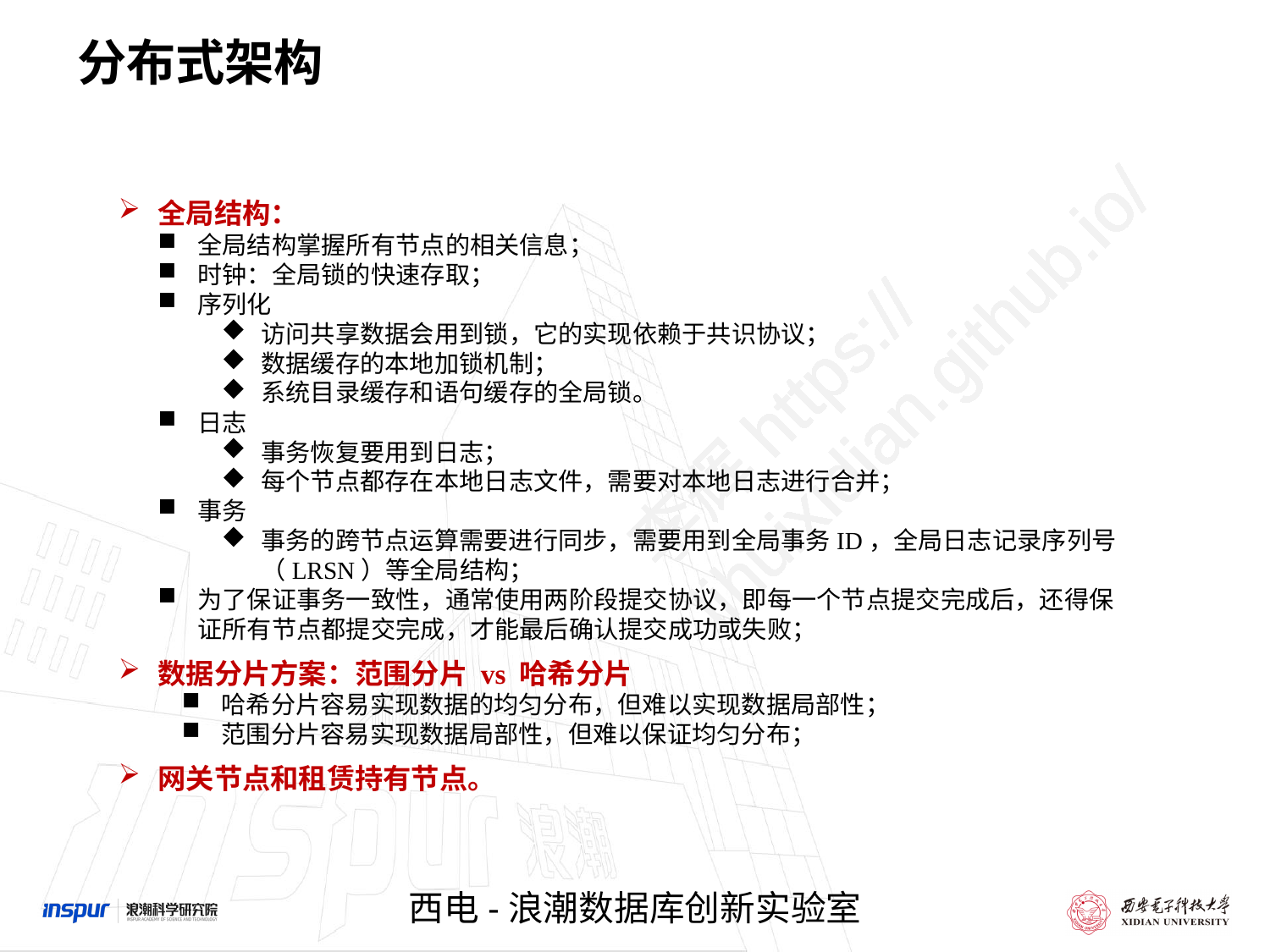

分布式架构
全局结构：
全局结构掌握所有节点的相关信息；
时钟：全局锁的快速存取；
序列化
访问共享数据会用到锁，它的实现依赖于共识协议；
数据缓存的本地加锁机制；
系统目录缓存和语句缓存的全局锁。
日志
事务恢复要用到日志；
每个节点都存在本地日志文件，需要对本地日志进行合并；
事务
事务的跨节点运算需要进行同步，需要用到全局事务ID，全局日志记录序列号（LRSN）等全局结构；
为了保证事务一致性，通常使用两阶段提交协议，即每一个节点提交完成后，还得保证所有节点都提交完成，才能最后确认提交成功或失败；
数据分片方案：范围分片 vs 哈希分片
哈希分片容易实现数据的均匀分布，但难以实现数据局部性；
范围分片容易实现数据局部性，但难以保证均匀分布；
网关节点和租赁持有节点。